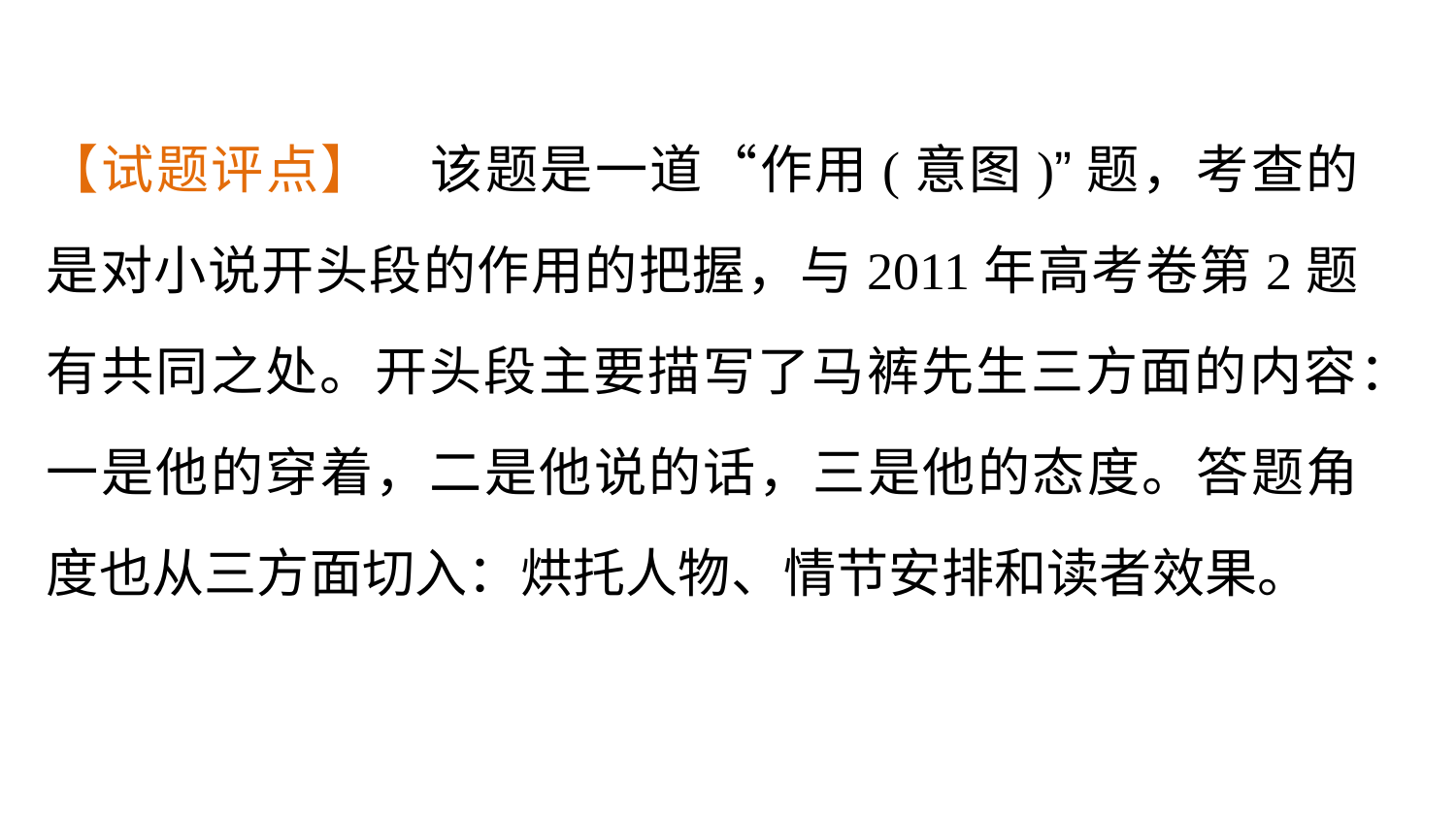

【试题评点】　该题是一道“作用(意图)”题，考查的是对小说开头段的作用的把握，与2011年高考卷第2题有共同之处。开头段主要描写了马裤先生三方面的内容：一是他的穿着，二是他说的话，三是他的态度。答题角度也从三方面切入：烘托人物、情节安排和读者效果。